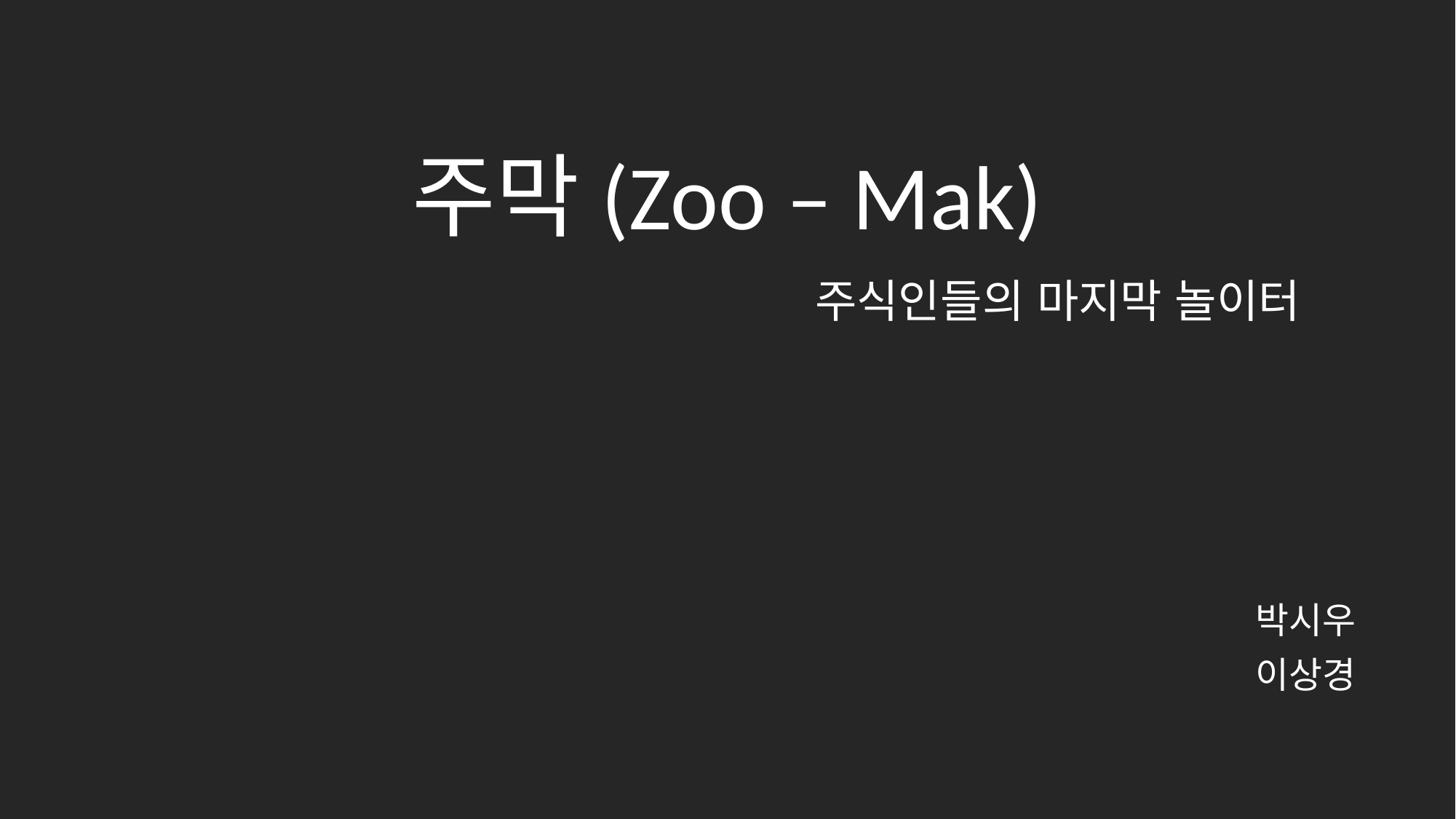

# 주막(Zoo – Mak)
주식인들의 마지막 놀이터

박시우
이상경